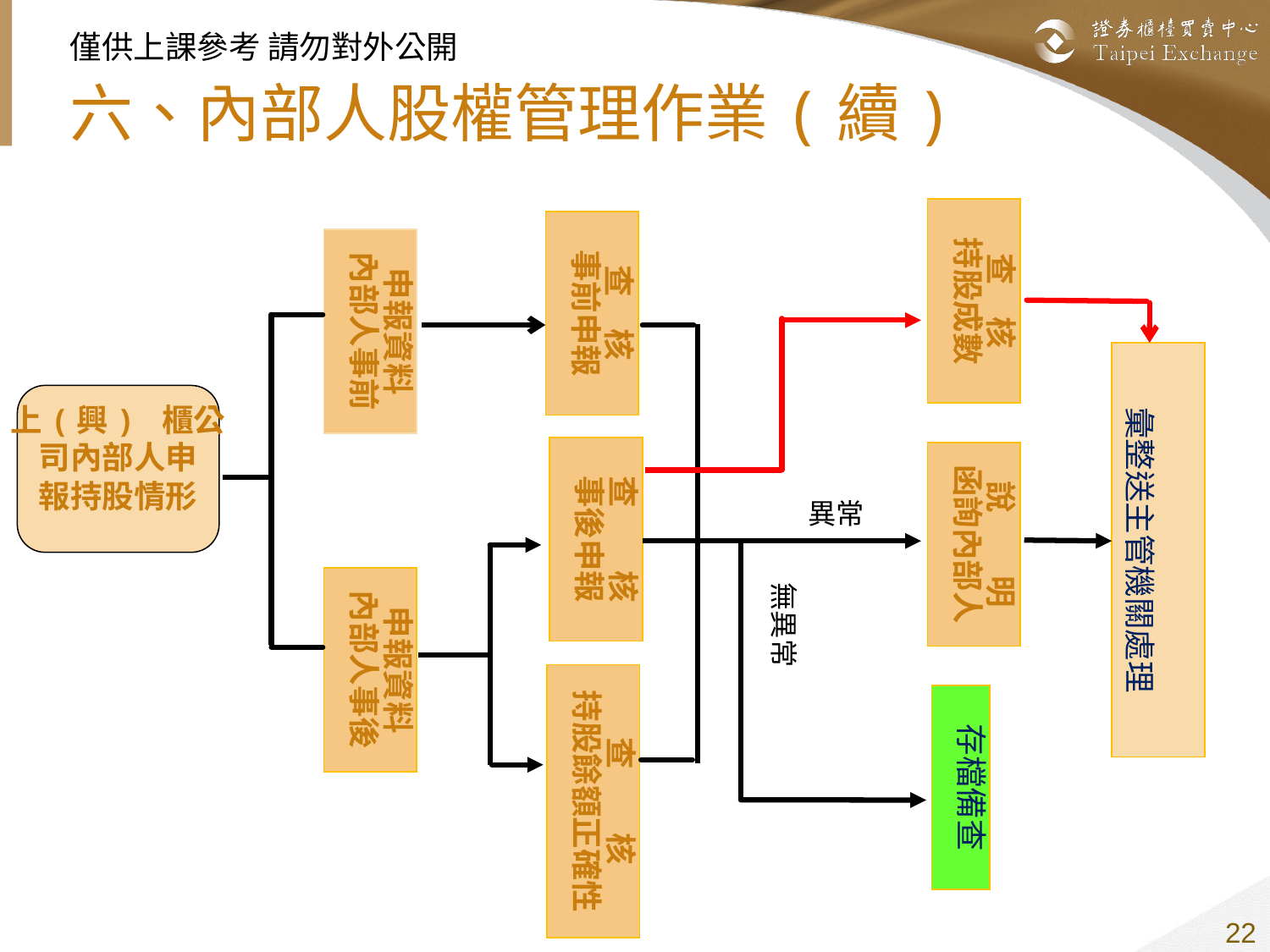

# 六、內部人股權管理作業(續)
查　核
持股成數
查　核
事前申報
申報資料
內部人事前

彙整送主管機關處理
上(興) 櫃公
司內部人申
報持股情形

查　　核
事後申報
說　　明
函詢內部人
異常
申報資料
內部人事後
無異常
查　　核
持股餘額正確性
存檔備查